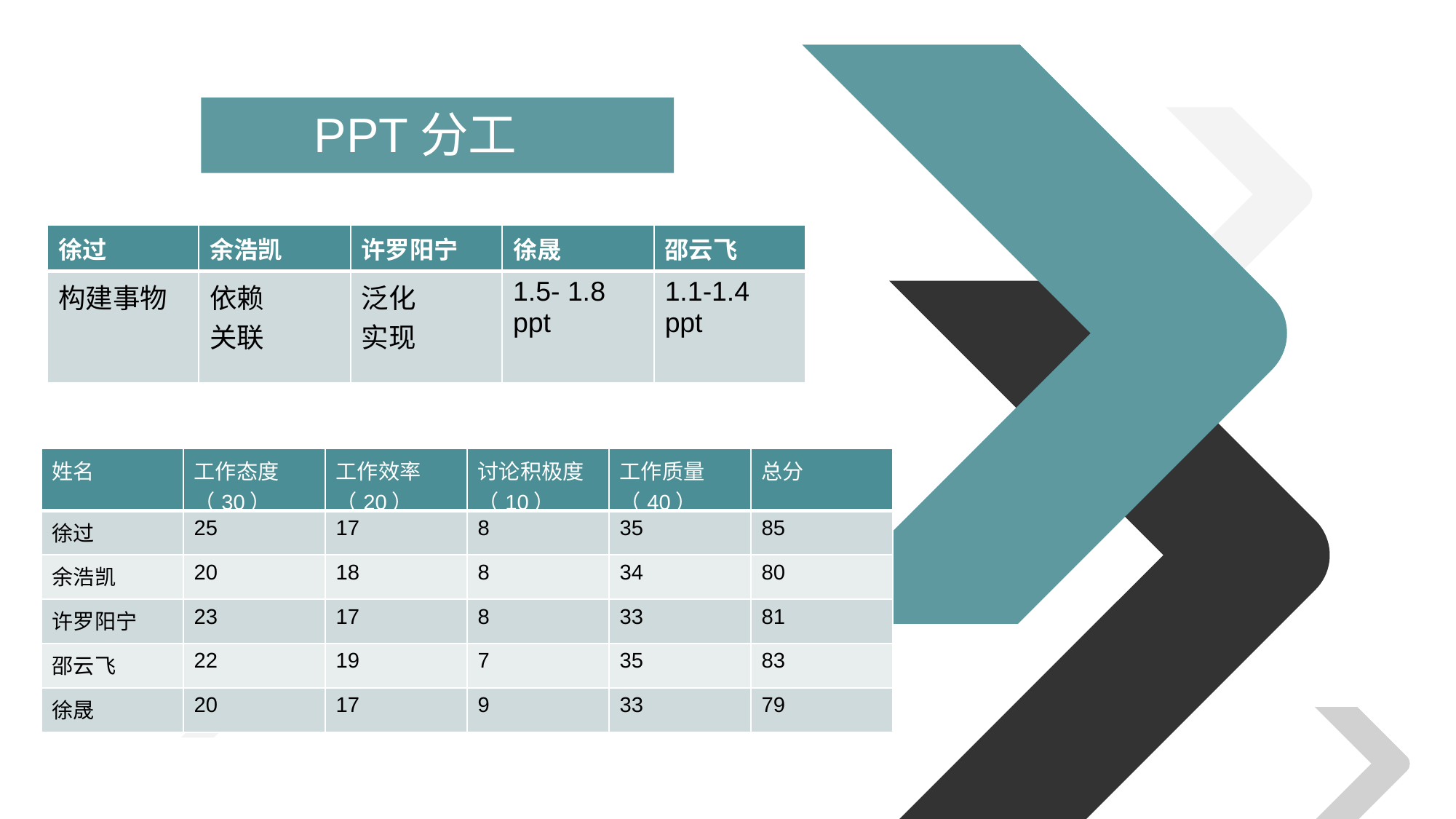

PPT分工

| 徐过 | 余浩凯 | 许罗阳宁 | 徐晟 | 邵云飞 |
| --- | --- | --- | --- | --- |
| 构建事物 | 依赖 关联 | 泛化 实现 | 1.5- 1.8 ppt | 1.1-1.4 ppt |

| 姓名 | 工作态度 （30） | 工作效率 （20） | 讨论积极度 （10） | 工作质量 （40） | 总分 |
| --- | --- | --- | --- | --- | --- |
| 徐过 | 25 | 17 | 8 | 35 | 85 |
| 余浩凯 | 20 | 18 | 8 | 34 | 80 |
| 许罗阳宁 | 23 | 17 | 8 | 33 | 81 |
| 邵云飞 | 22 | 19 | 7 | 35 | 83 |
| 徐晟 | 20 | 17 | 9 | 33 | 79 |